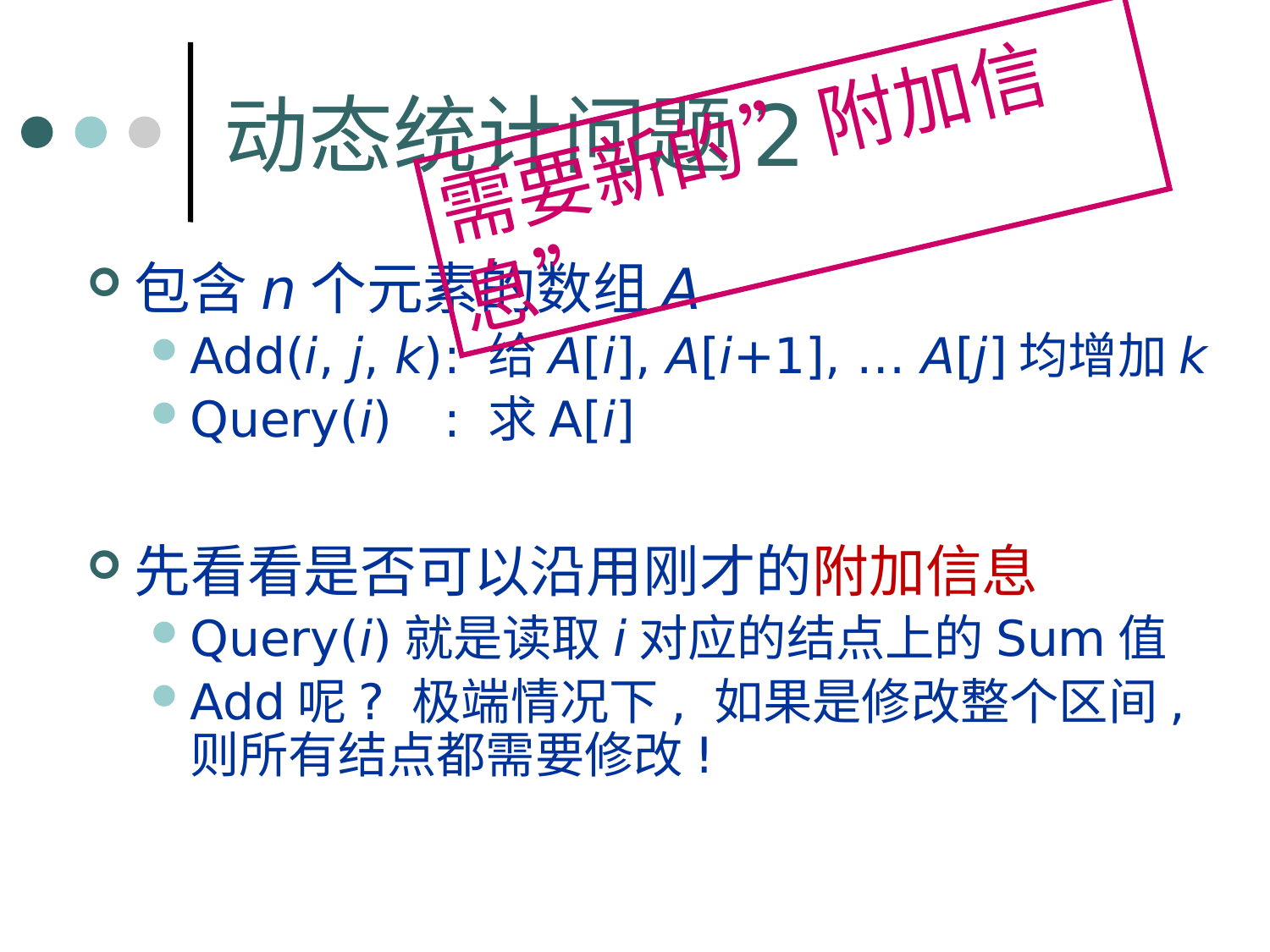

# 动态统计问题2
需要新的”附加信息”
包含n个元素的数组A
Add(i, j, k)	: 给A[i], A[i+1], … A[j]均增加k
Query(i)	: 求A[i]

先看看是否可以沿用刚才的附加信息
Query(i)就是读取i对应的结点上的Sum值
Add呢? 极端情况下, 如果是修改整个区间, 则所有结点都需要修改!